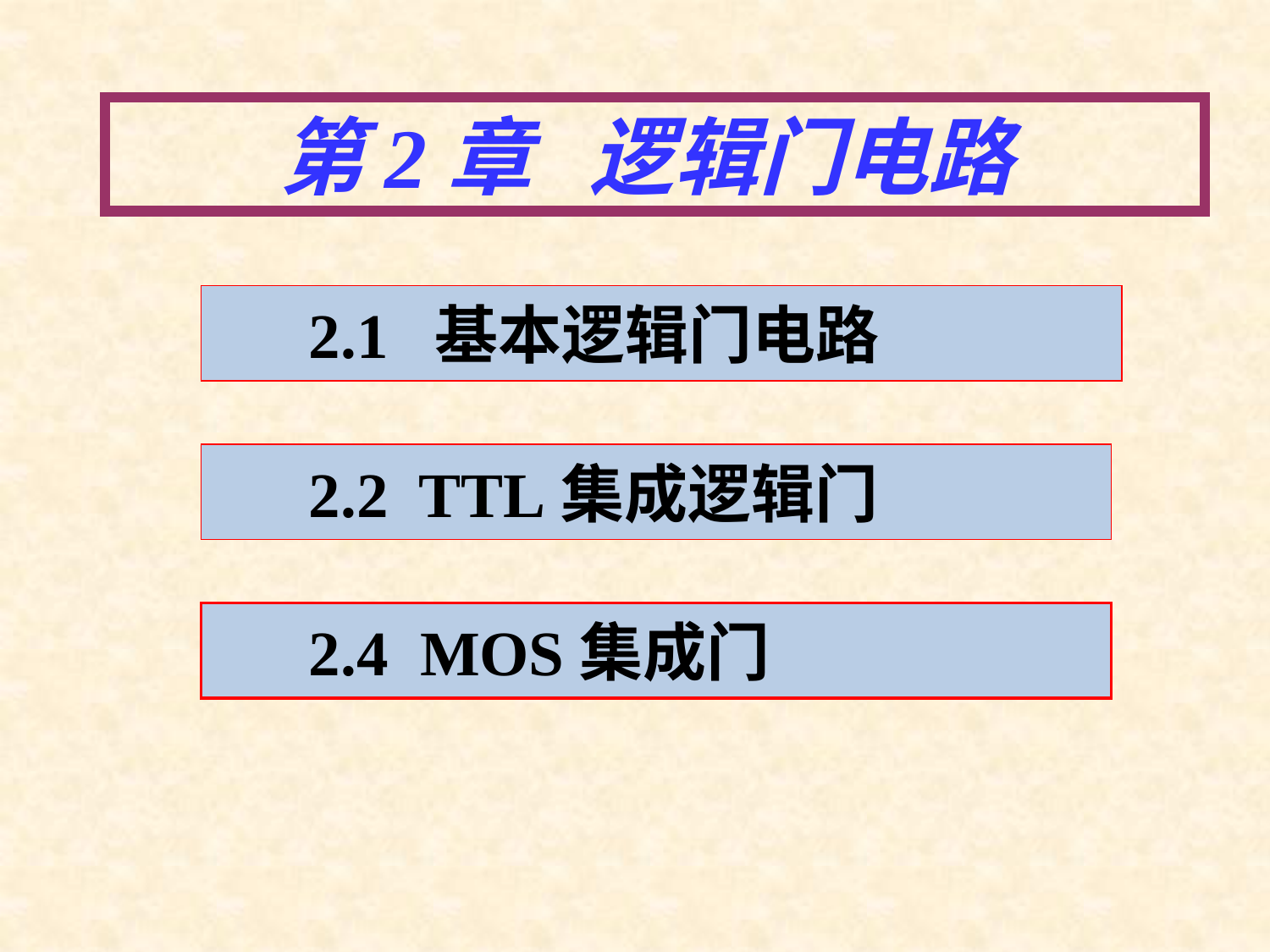

第2章   逻辑门电路
      2.1  基本逻辑门电路
      2.2  TTL集成逻辑门
      2.4  MOS集成门
1